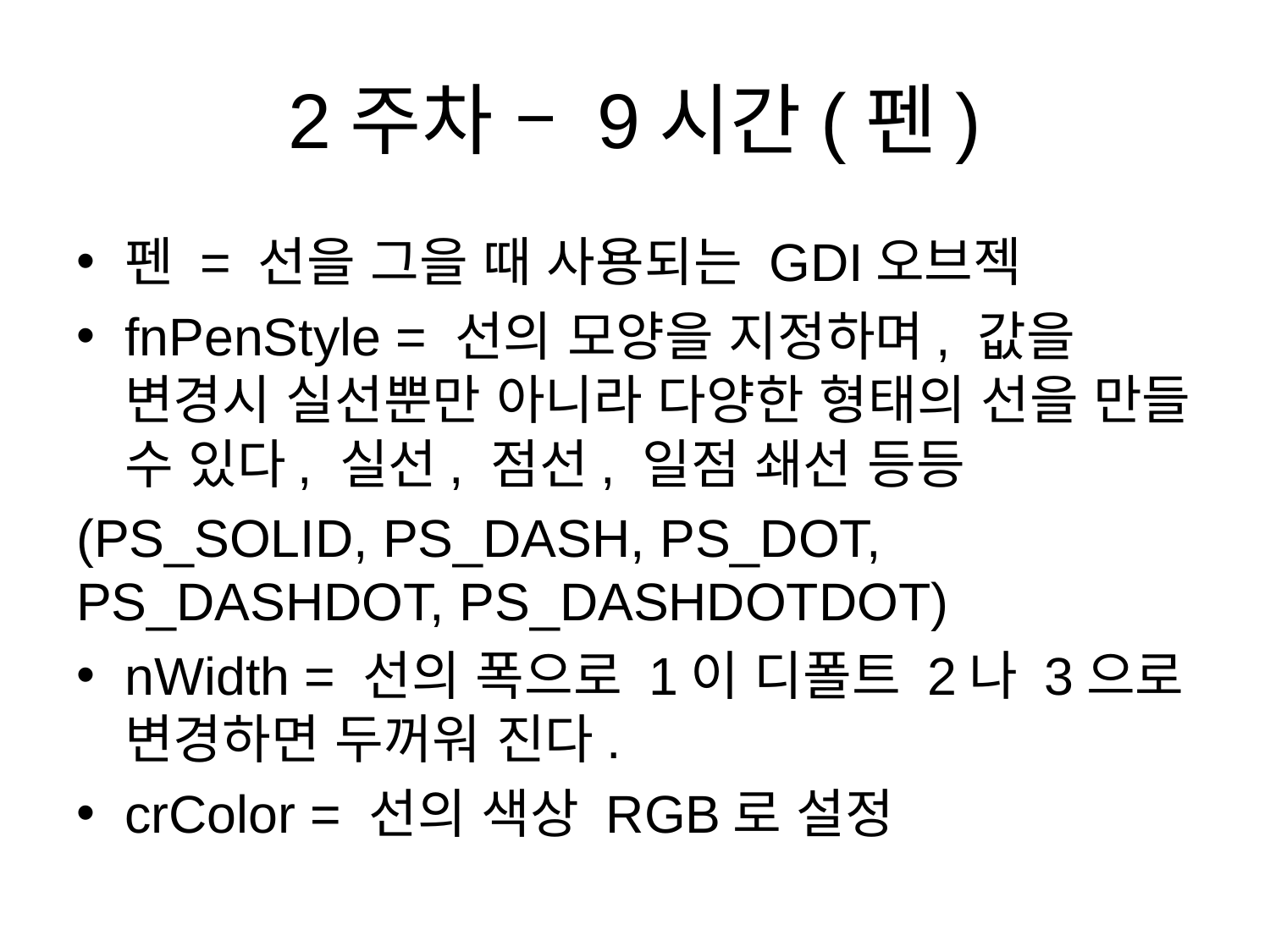

# 2주차 – 9시간(펜)
펜 = 선을 그을 때 사용되는 GDI오브젝
fnPenStyle = 선의 모양을 지정하며, 값을 변경시 실선뿐만 아니라 다양한 형태의 선을 만들 수 있다, 실선, 점선, 일점 쇄선 등등
(PS_SOLID, PS_DASH, PS_DOT, PS_DASHDOT, PS_DASHDOTDOT)
nWidth = 선의 폭으로 1이 디폴트 2나 3으로 변경하면 두꺼워 진다.
crColor = 선의 색상 RGB로 설정